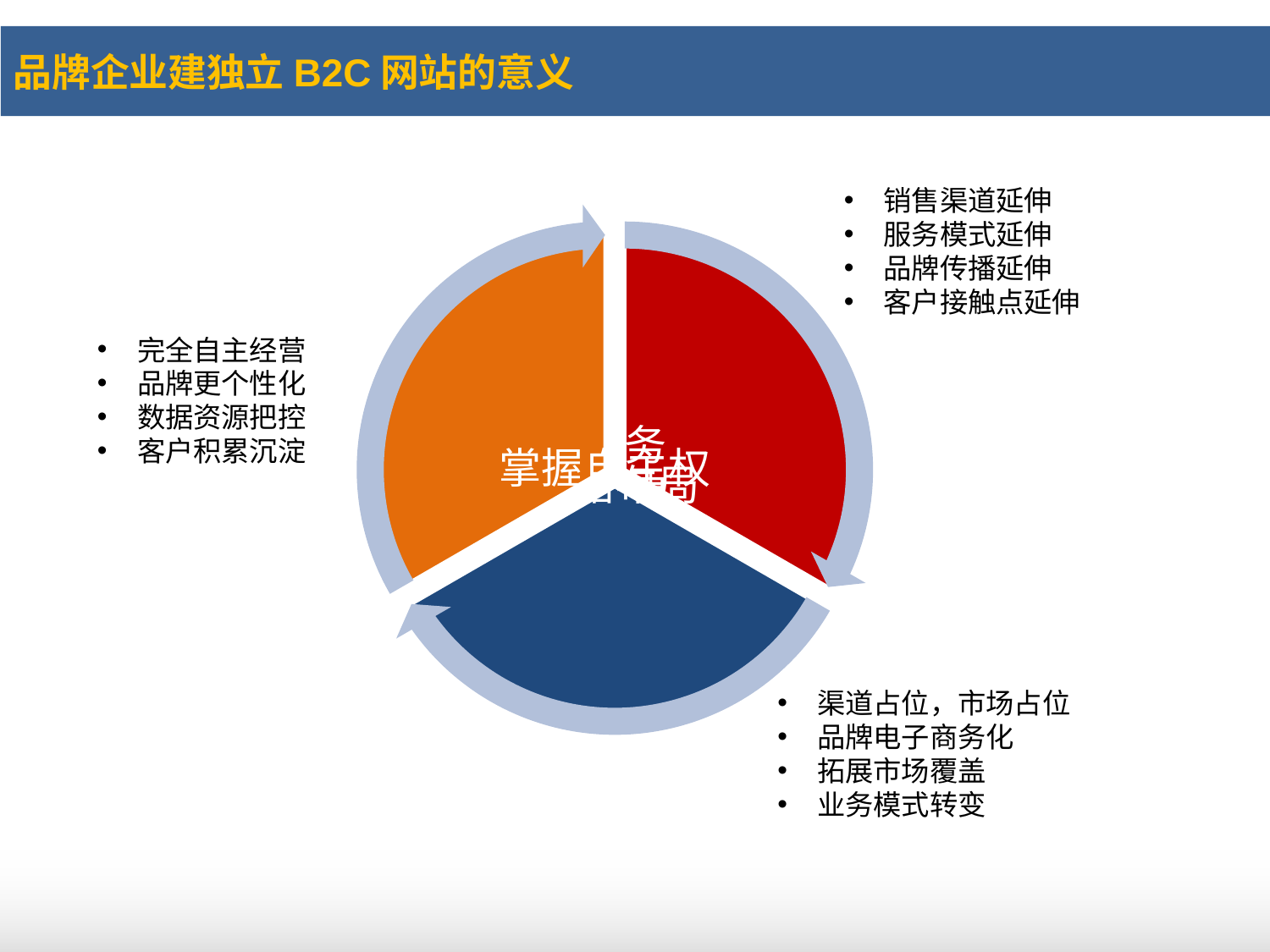

品牌企业建独立B2C网站的意义
销售渠道延伸
服务模式延伸
品牌传播延伸
客户接触点延伸
业务
延伸
战略布局
掌握自主权
完全自主经营
品牌更个性化
数据资源把控
客户积累沉淀
渠道占位，市场占位
品牌电子商务化
拓展市场覆盖
业务模式转变